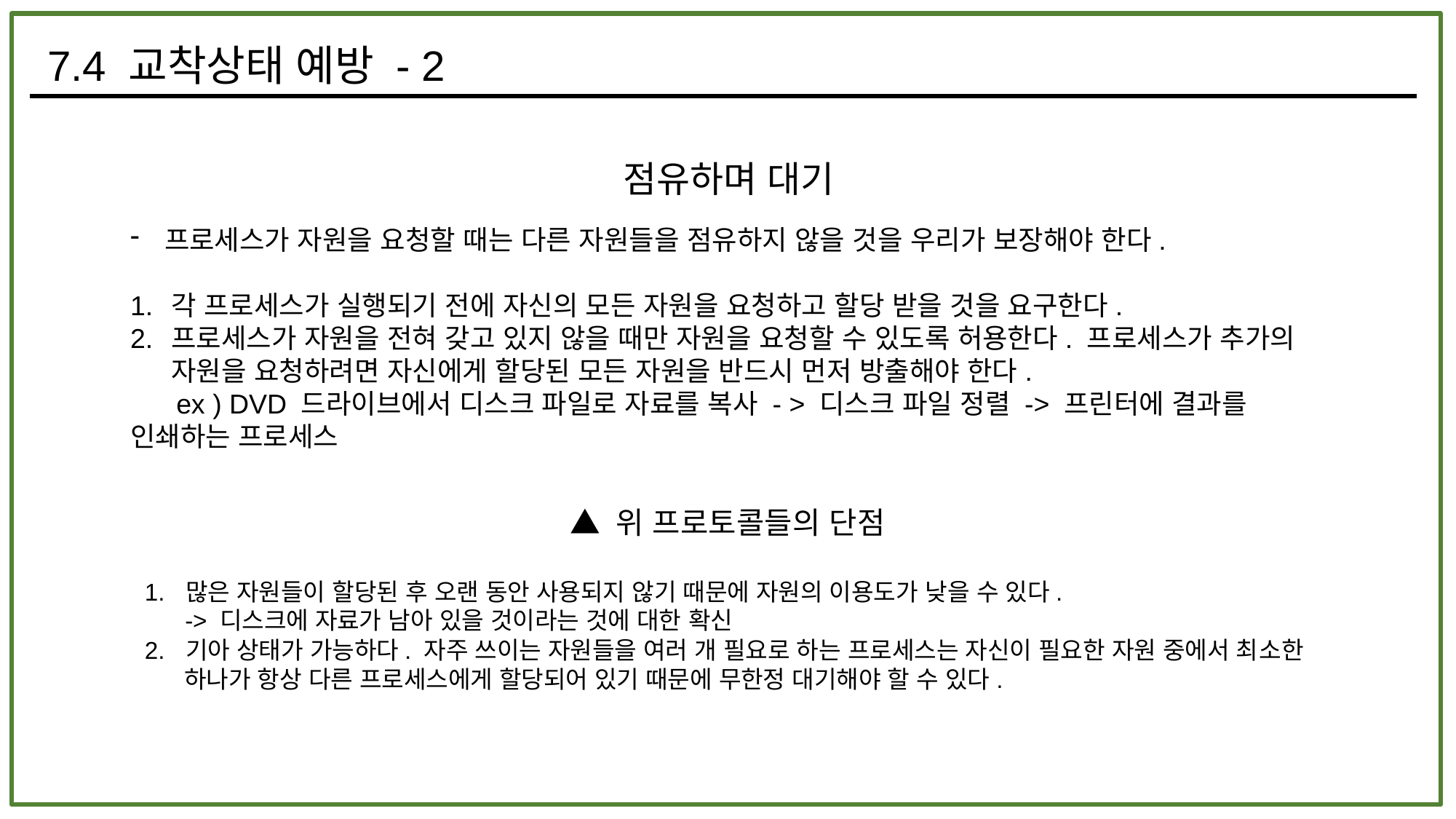

7.4 교착상태 예방 - 2
점유하며 대기
프로세스가 자원을 요청할 때는 다른 자원들을 점유하지 않을 것을 우리가 보장해야 한다.

각 프로세스가 실행되기 전에 자신의 모든 자원을 요청하고 할당 받을 것을 요구한다.
프로세스가 자원을 전혀 갖고 있지 않을 때만 자원을 요청할 수 있도록 허용한다. 프로세스가 추가의 자원을 요청하려면 자신에게 할당된 모든 자원을 반드시 먼저 방출해야 한다.
      ex ) DVD 드라이브에서 디스크 파일로 자료를 복사 - > 디스크 파일 정렬 -> 프린터에 결과를 인쇄하는 프로세스
▲ 위 프로토콜들의 단점

많은 자원들이 할당된 후 오랜 동안 사용되지 않기 때문에 자원의 이용도가 낮을 수 있다.
      -> 디스크에 자료가 남아 있을 것이라는 것에 대한 확신
기아 상태가 가능하다. 자주 쓰이는 자원들을 여러 개 필요로 하는 프로세스는 자신이 필요한 자원 중에서 최소한
     하나가 항상 다른 프로세스에게 할당되어 있기 때문에 무한정 대기해야 할 수 있다.